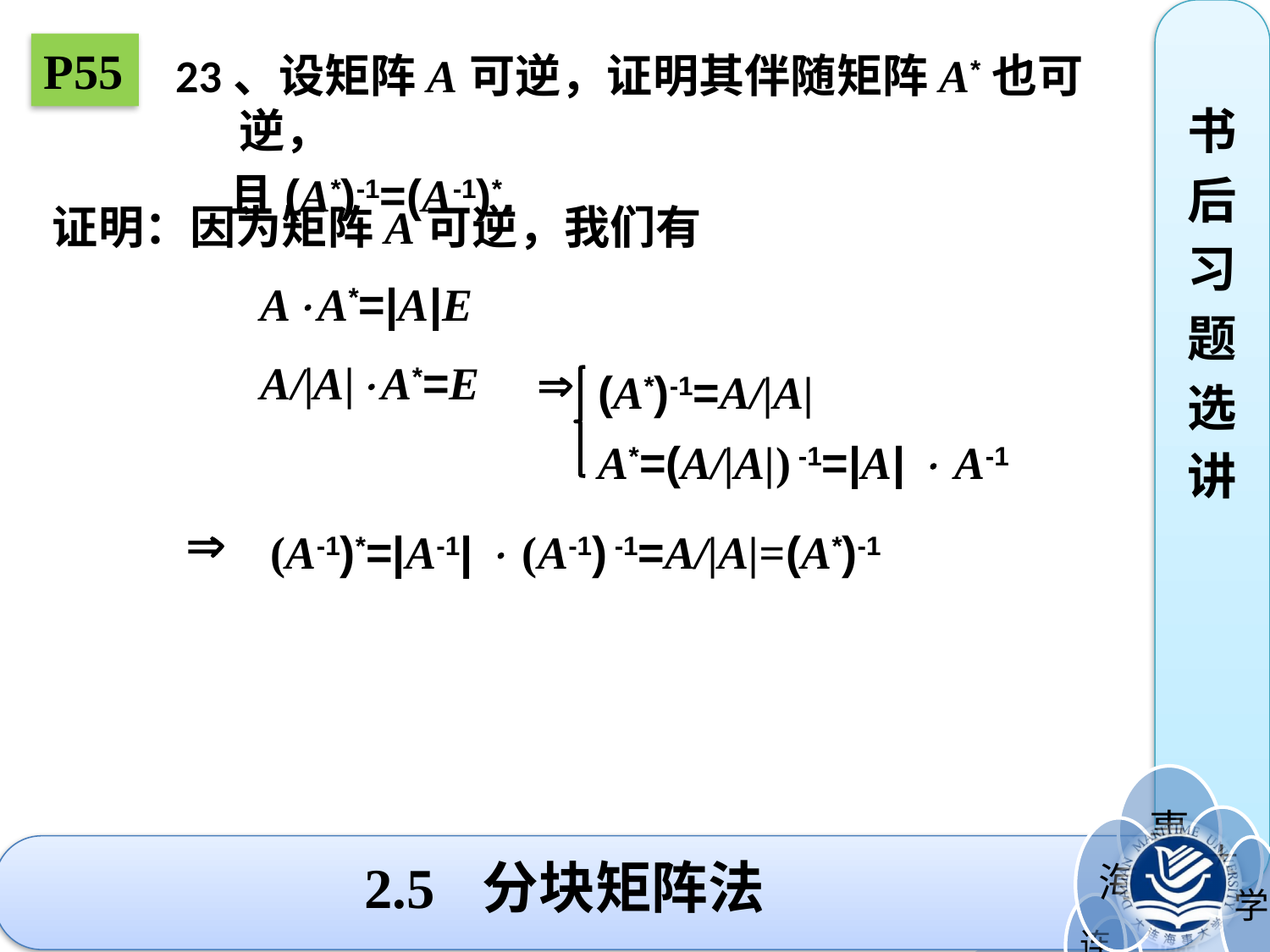

书
后
习
题
选
讲
P55
23、设矩阵A可逆，证明其伴随矩阵A*也可逆，
    且(A*)-1=(A-1)*.
证明：因为矩阵A可逆，我们有
A⋅A*=|A|E
A/|A|⋅A*=E     ⇒
(A*)-1=A/|A|

A*=(A/|A|) -1=|A| ⋅ A-1
⇒
(A-1)*=|A-1| ⋅ (A-1) -1=A/|A|=(A*)-1
# 2.5 分块矩阵法